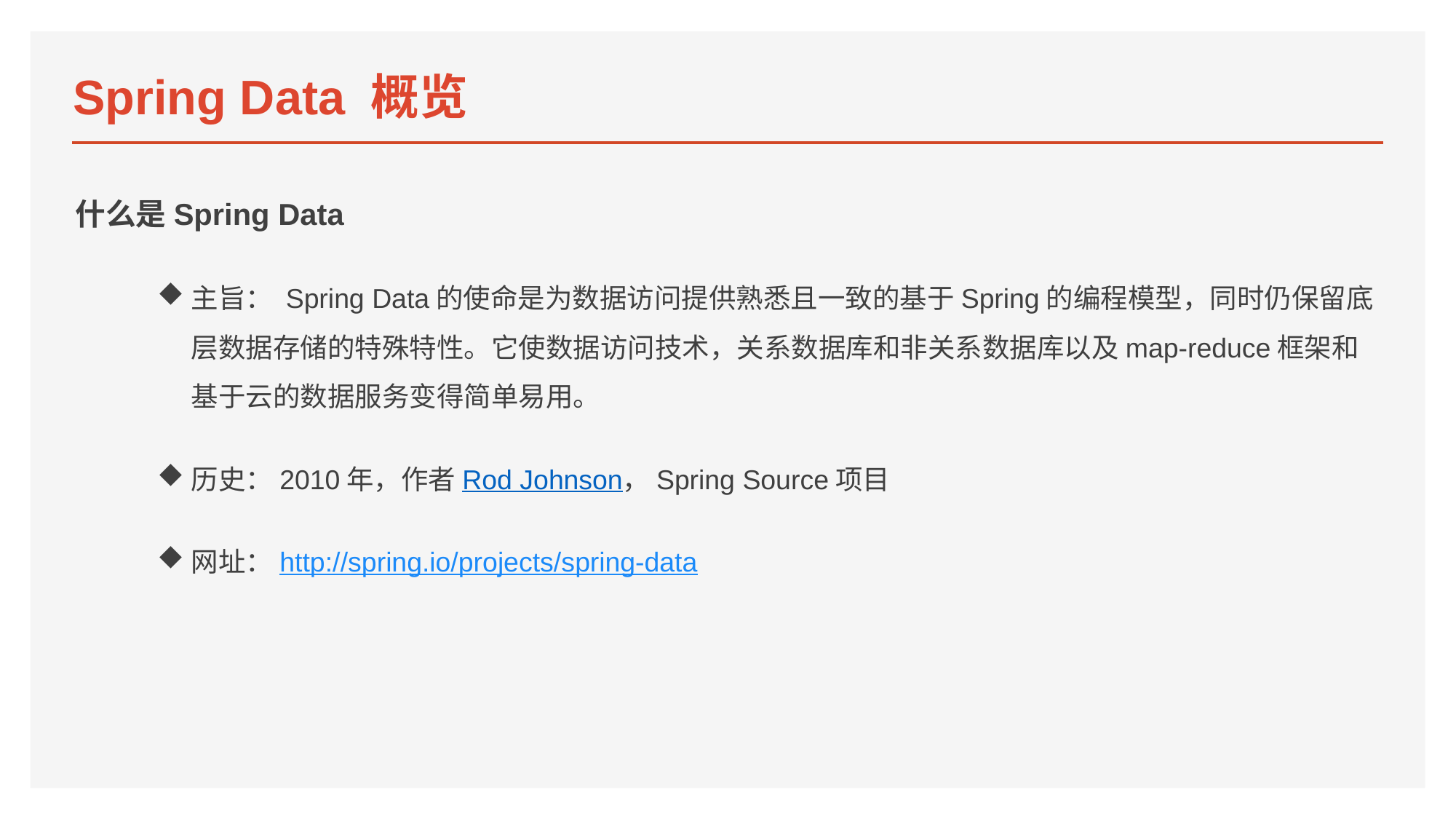

# Spring Data 概览
什么是Spring Data
主旨： Spring Data的使命是为数据访问提供熟悉且一致的基于Spring的编程模型，同时仍保留底层数据存储的特殊特性。它使数据访问技术，关系数据库和非关系数据库以及map-reduce框架和基于云的数据服务变得简单易用。
历史：2010年，作者Rod Johnson，Spring Source项目
网址：http://spring.io/projects/spring-data